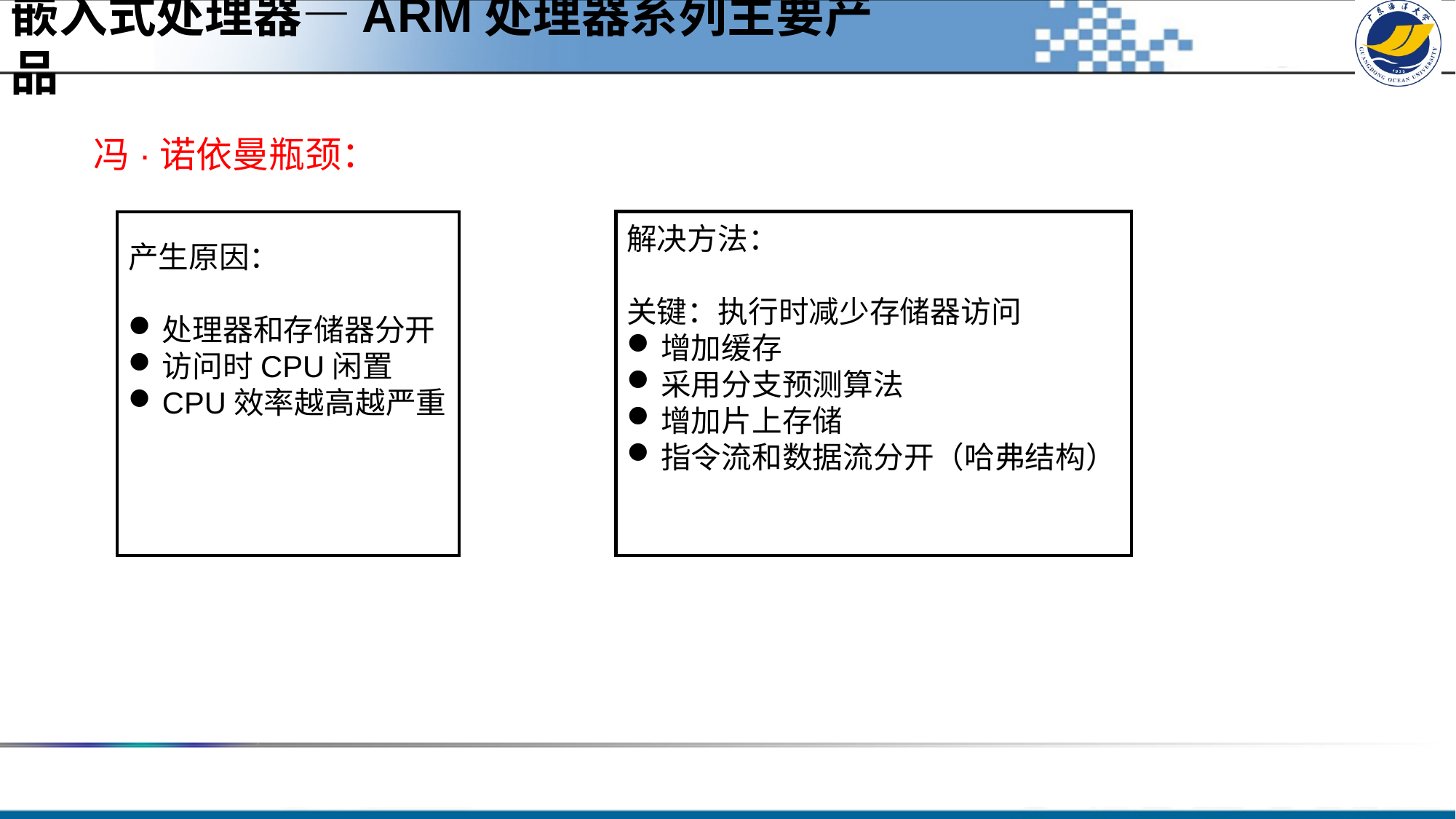

嵌入式处理器—ARM处理器系列主要产品
冯·诺依曼瓶颈：
解决方法：

关键：执行时减少存储器访问
增加缓存
采用分支预测算法
增加片上存储
指令流和数据流分开（哈弗结构）

产生原因：

处理器和存储器分开
访问时CPU闲置
CPU效率越高越严重

50